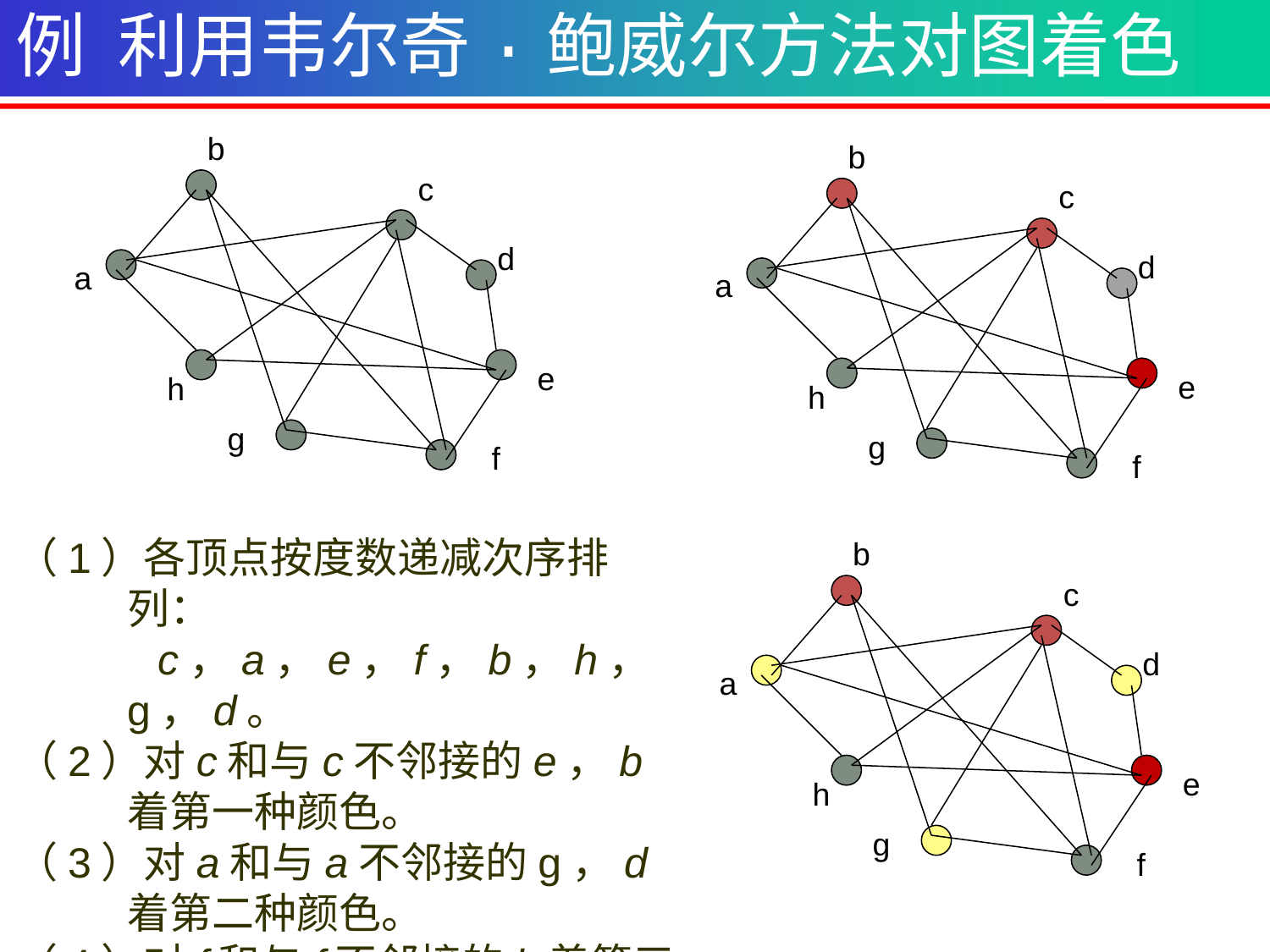

# 例  利用韦尔奇·鲍威尔方法对图着色
b
c

d

a

e

h

g

f

b
c

d

a

e

h

g

f

（1）各顶点按度数递减次序排列：
            c，a，e，f，b，h，g，d。
（2）对c和与c不邻接的e，b着第一种颜色。
（3）对a和与a不邻接的g，d着第二种颜色。
（4）对f和与f不邻接的h着第三种颜色。
b
c

d

a

e

h

g

f